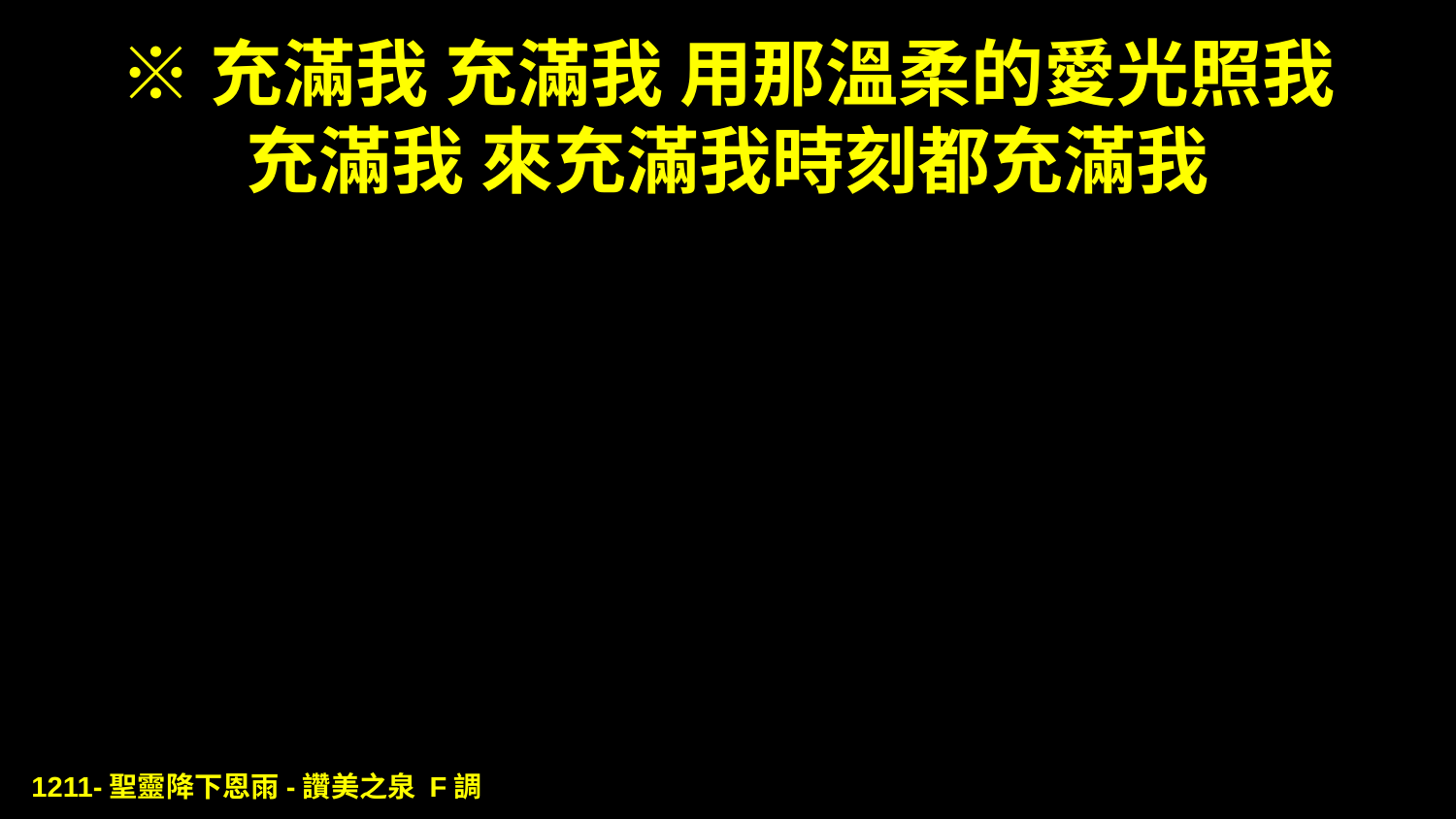

# ※充滿我 充滿我 用那溫柔的愛光照我 充滿我 來充滿我時刻都充滿我
1211-聖靈降下恩雨-讚美之泉 F調